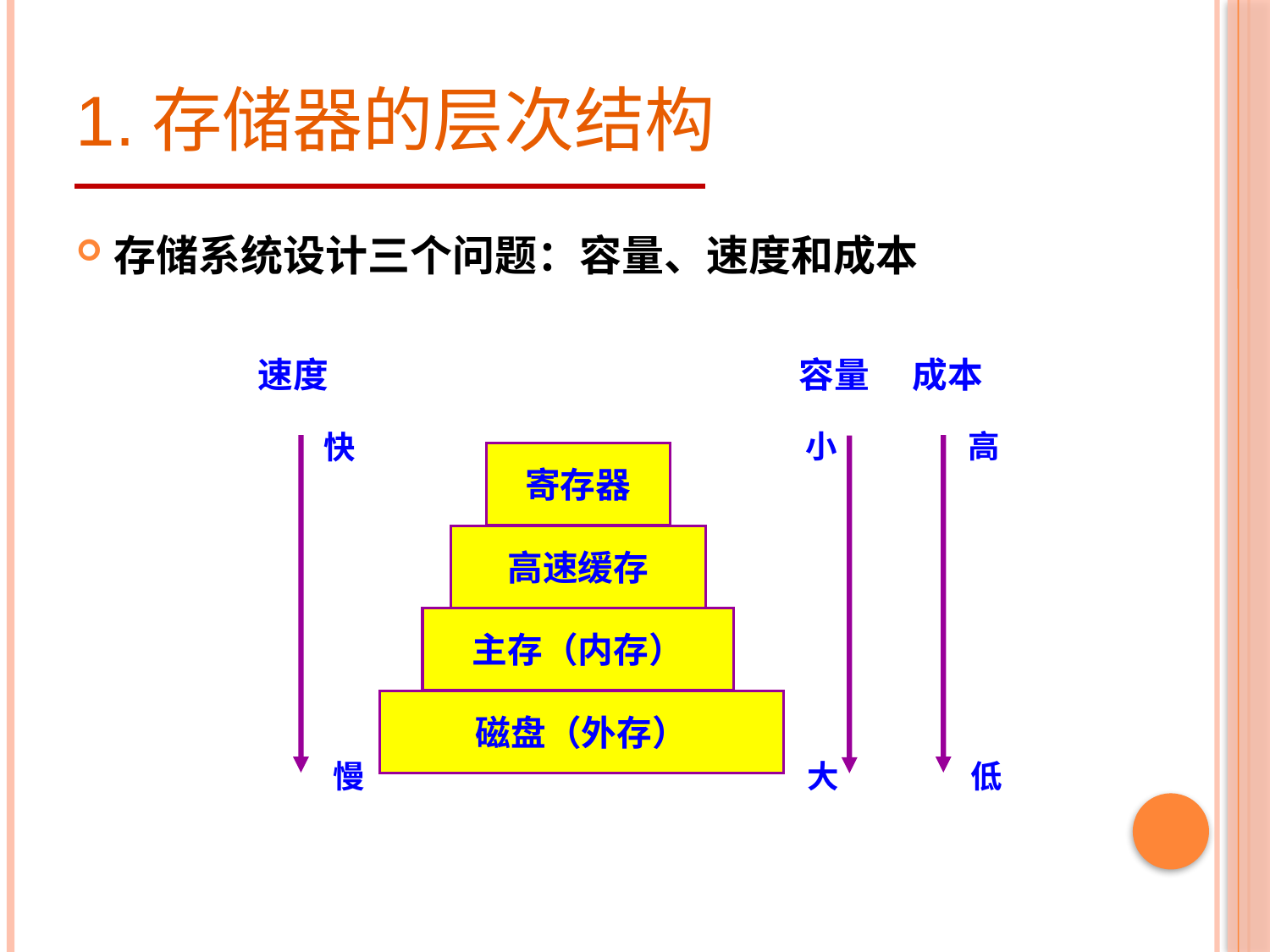

# 1.存储器的层次结构
存储系统设计三个问题：容量、速度和成本
速度
成本
容量
小
高
快

寄存器
高速缓存
主存（内存）
磁盘（外存）
大
低
慢